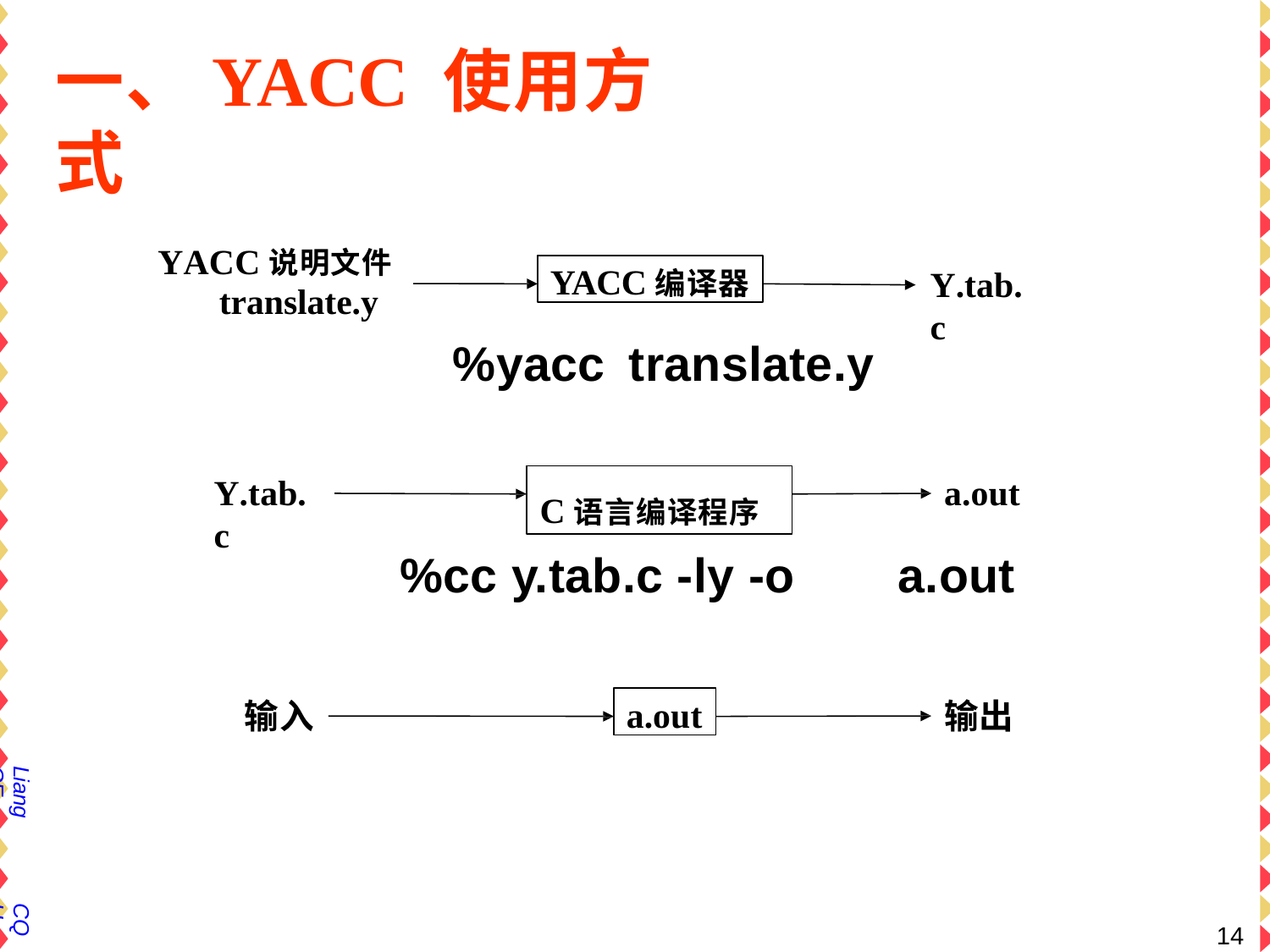

# 一、YACC 使用方式
YACC说明文件  translate.y
YACC编译器
Y.tab.c

%yacc	translate.y
C语言编译程序
Y.tab.c
a.out

%cc y.tab.c -ly -o
a.out
a.out
输入
输出

Liang GE
CQU
146